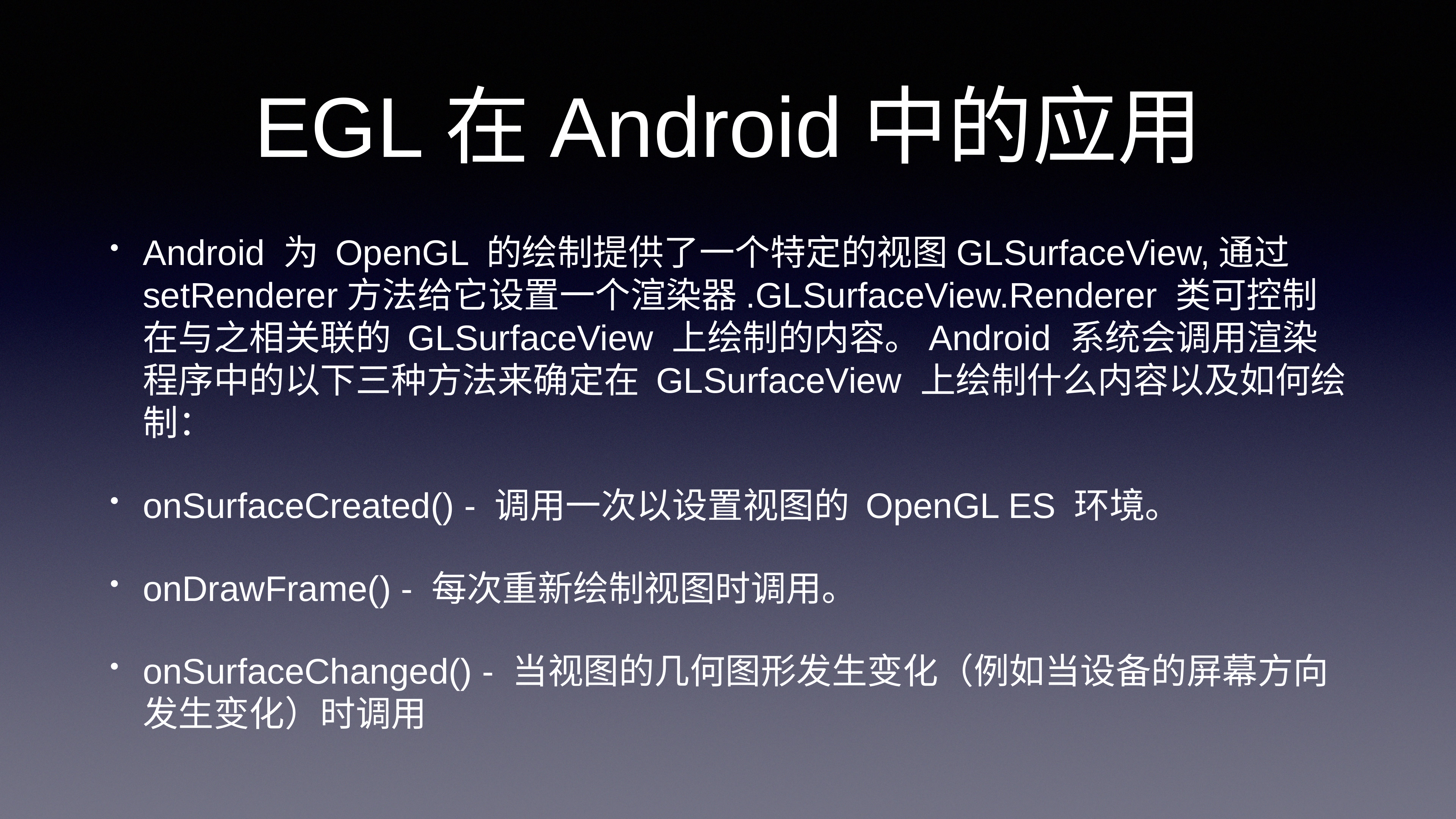

# EGL在Android中的应用
Android 为 OpenGL 的绘制提供了一个特定的视图GLSurfaceView,通过setRenderer方法给它设置一个渲染器.GLSurfaceView.Renderer 类可控制在与之相关联的 GLSurfaceView 上绘制的内容。Android 系统会调用渲染程序中的以下三种方法来确定在 GLSurfaceView 上绘制什么内容以及如何绘制：
onSurfaceCreated() - 调用一次以设置视图的 OpenGL ES 环境。
onDrawFrame() - 每次重新绘制视图时调用。
onSurfaceChanged() - 当视图的几何图形发生变化（例如当设备的屏幕方向发生变化）时调用